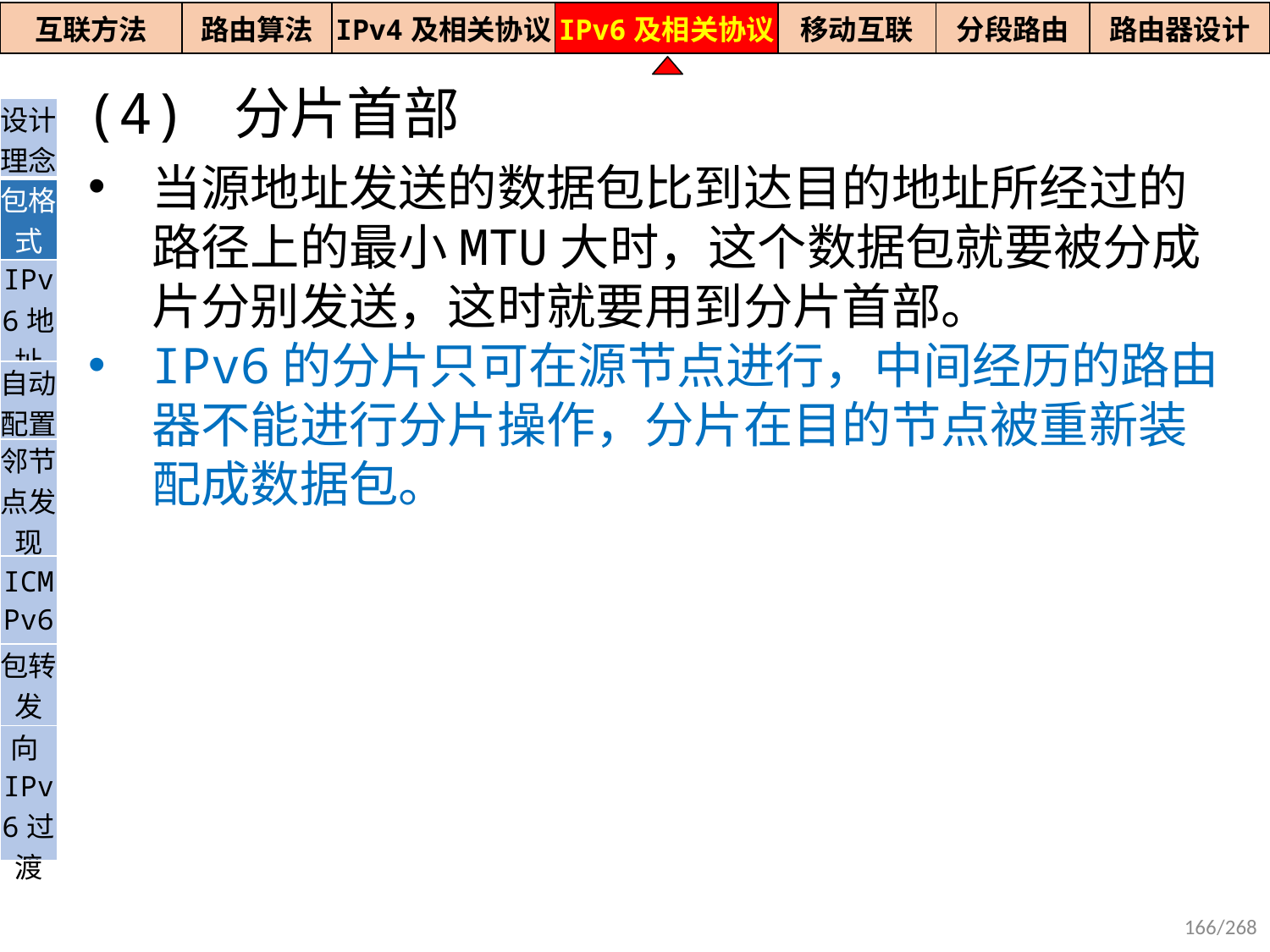

| 互联方法 | 路由算法 | IPv4及相关协议 | IPv6及相关协议 | 移动互联 | 分段路由 | 路由器设计 |
| --- | --- | --- | --- | --- | --- | --- |

(4) 分片首部
| 设计理念 |
| --- |
| 包格式 |
| IPv6地址 |
| 自动配置 |
| 邻节点发现 |
| ICMPv6 |
| 包转发 |
| 向IPv6过渡 |
当源地址发送的数据包比到达目的地址所经过的路径上的最小MTU大时，这个数据包就要被分成片分别发送，这时就要用到分片首部。
IPv6的分片只可在源节点进行，中间经历的路由器不能进行分片操作，分片在目的节点被重新装配成数据包。
166/268